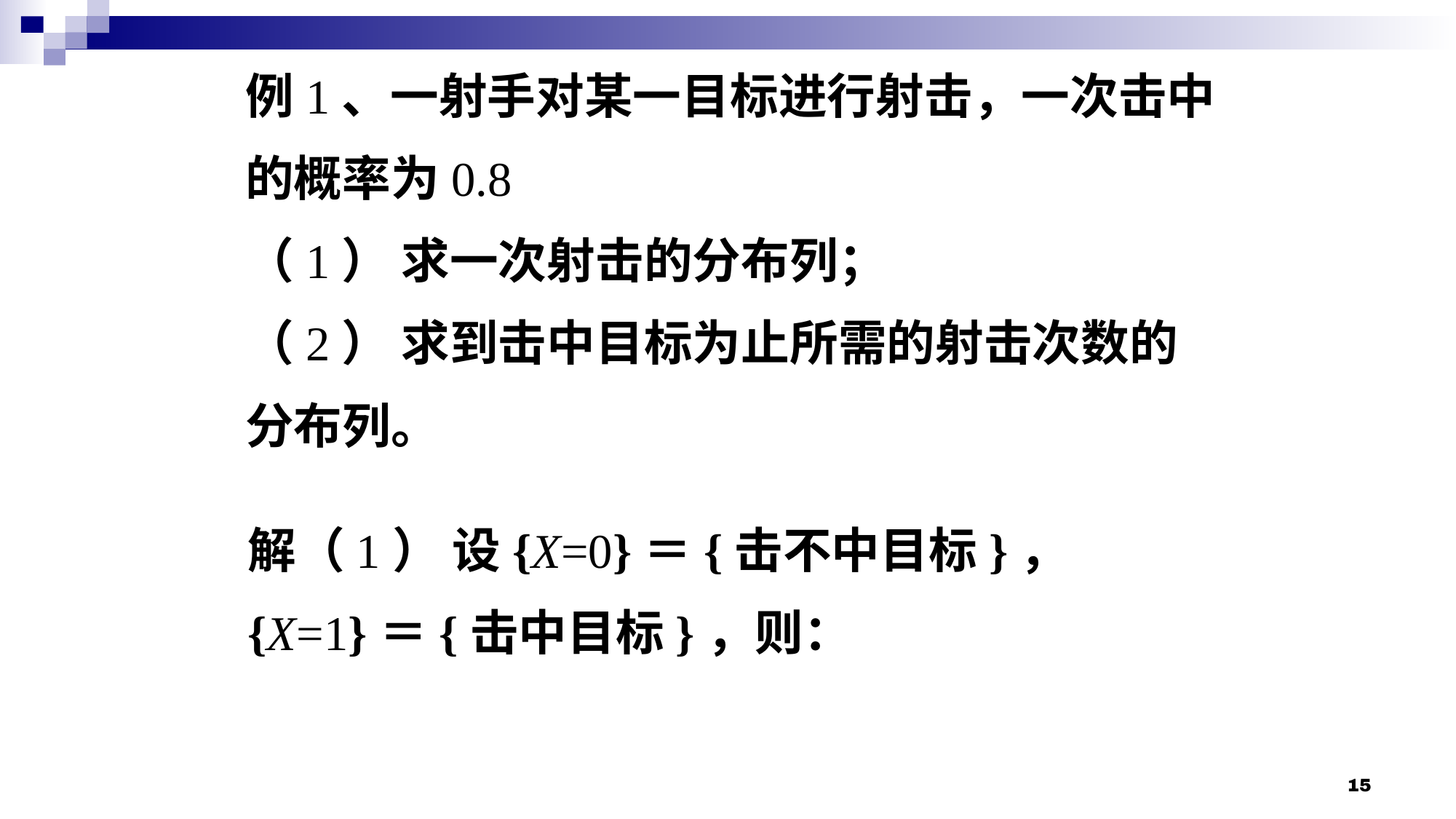

例1、一射手对某一目标进行射击，一次击中
的概率为0.8
（1） 求一次射击的分布列；
（2） 求到击中目标为止所需的射击次数的
分布列。

解（1） 设{X=0}＝{击不中目标}，
{X=1}＝{击中目标}，则：
15